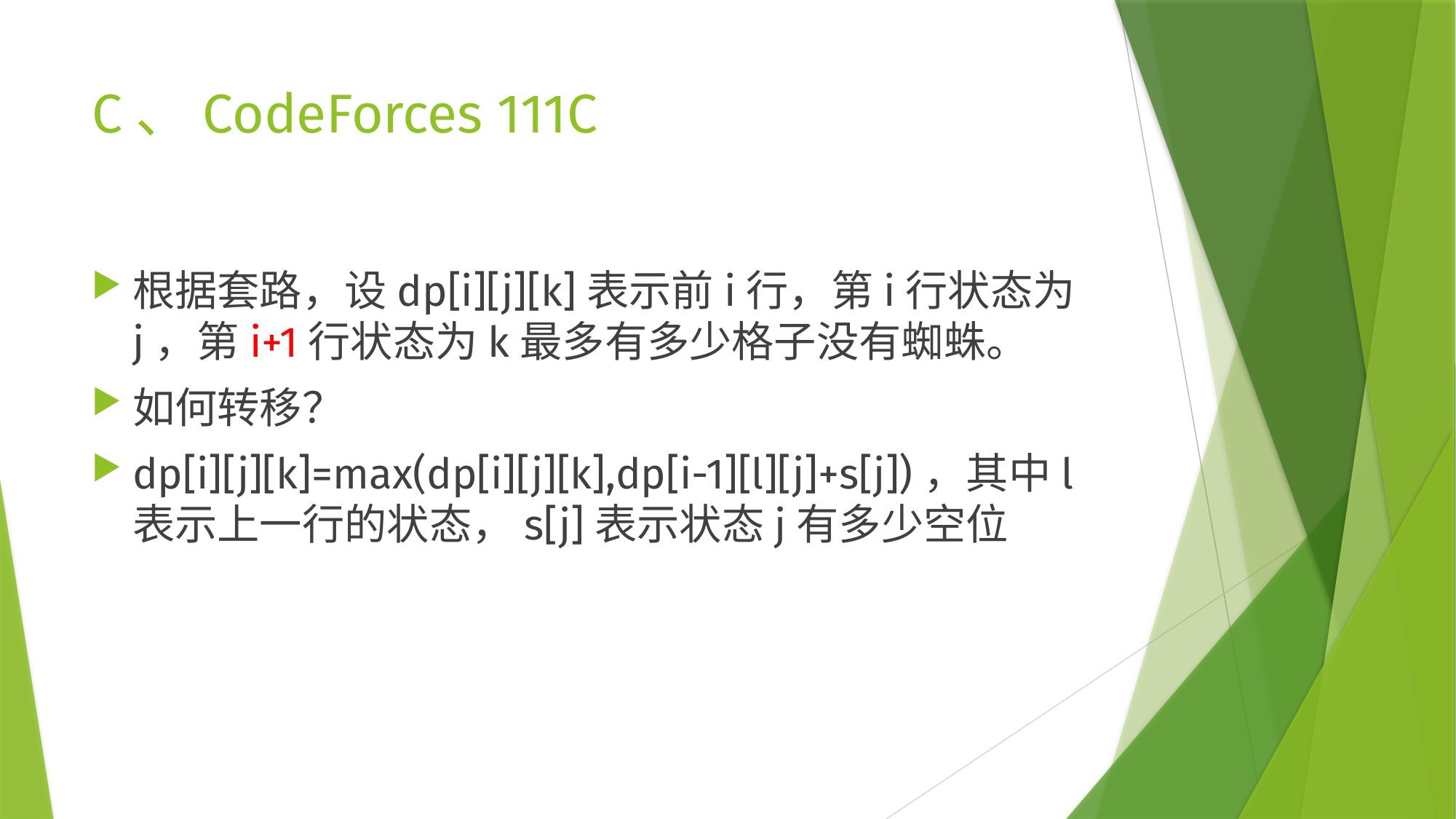

# C、CodeForces 111C
根据套路，设dp[i][j][k]表示前i行，第i行状态为j，第i+1行状态为k最多有多少格子没有蜘蛛。
如何转移？
dp[i][j][k]=max(dp[i][j][k],dp[i-1][l][j]+s[j])，其中l表示上一行的状态，s[j]表示状态j有多少空位